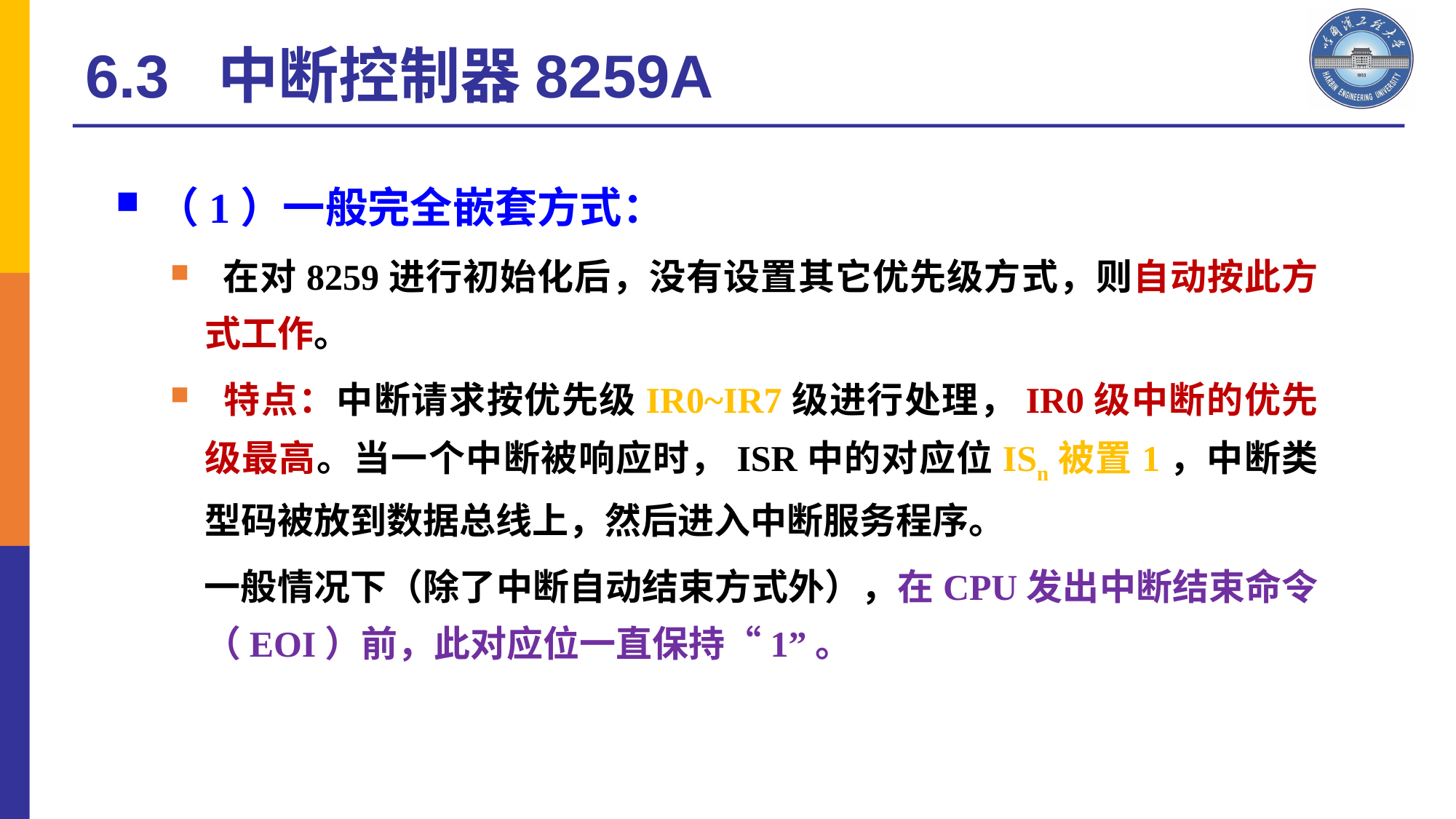

6.3  中断控制器8259A

（1）一般完全嵌套方式：
 在对8259进行初始化后，没有设置其它优先级方式，则自动按此方式工作。
 特点：中断请求按优先级IR0~IR7级进行处理，IR0级中断的优先级最高。当一个中断被响应时，ISR中的对应位ISn被置1，中断类型码被放到数据总线上，然后进入中断服务程序。
   一般情况下（除了中断自动结束方式外），在CPU发出中断结束命令（EOI）前，此对应位一直保持“1”。